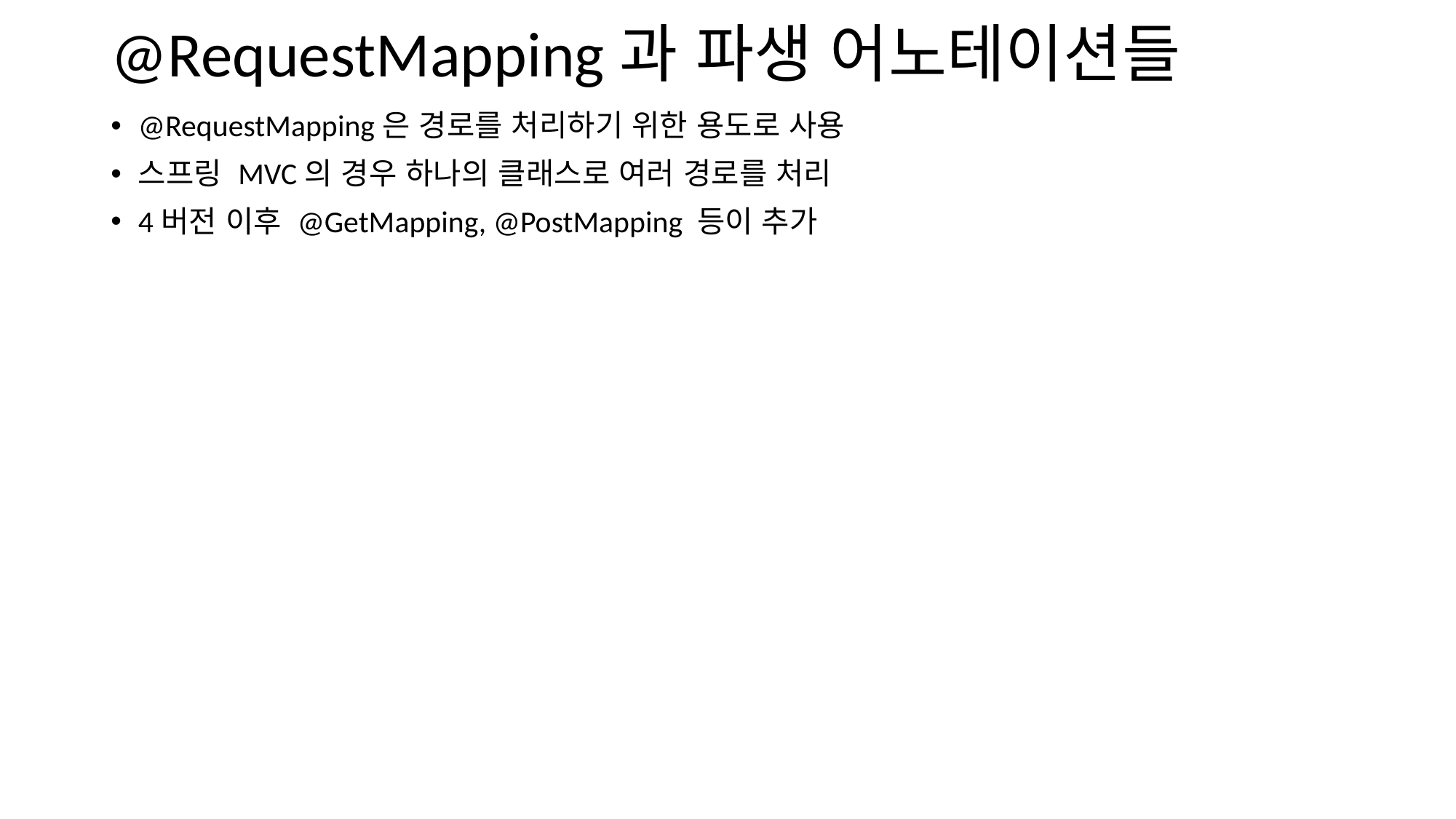

# @RequestMapping과 파생 어노테이션들
@RequestMapping은 경로를 처리하기 위한 용도로 사용
스프링 MVC의 경우 하나의 클래스로 여러 경로를 처리
4버전 이후 @GetMapping, @PostMapping 등이 추가